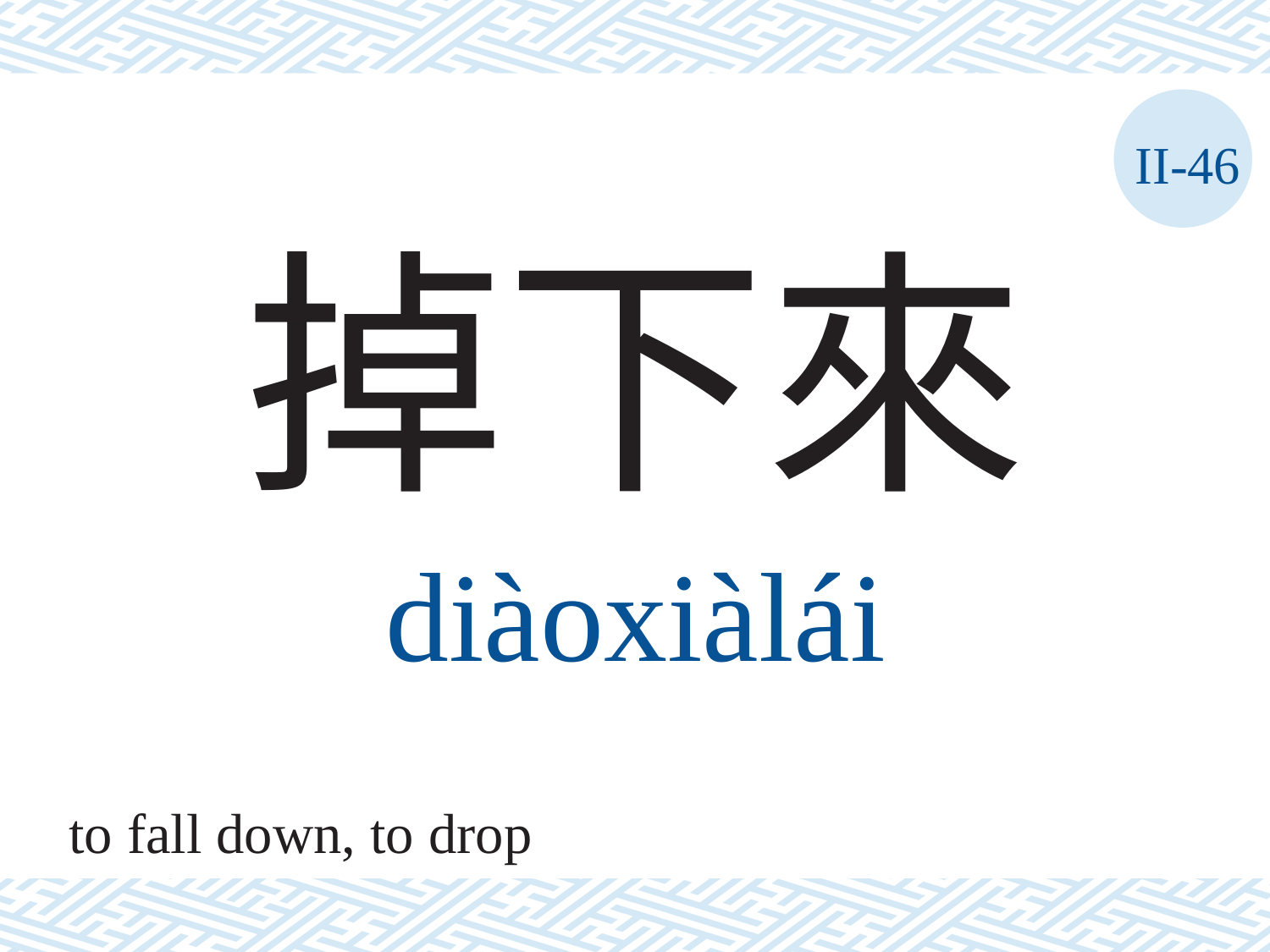

II-46
掉下來
diàoxiàlái
to fall down, to drop